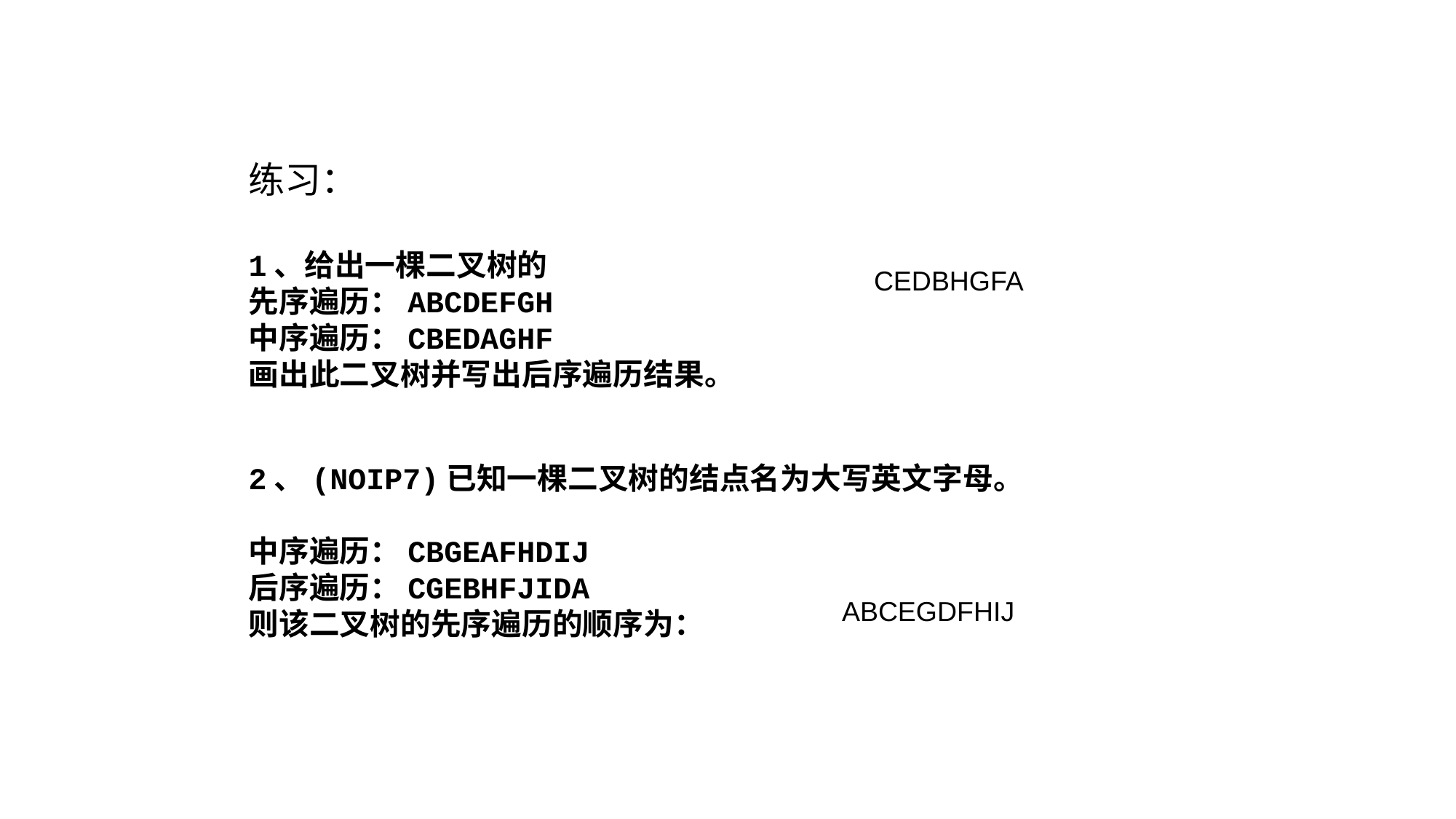

练习：
1、给出一棵二叉树的
先序遍历：ABCDEFGH
中序遍历：CBEDAGHF
画出此二叉树并写出后序遍历结果。
CEDBHGFA
2、(NOIP7)已知一棵二叉树的结点名为大写英文字母。
中序遍历：CBGEAFHDIJ
后序遍历：CGEBHFJIDA
则该二叉树的先序遍历的顺序为：
ABCEGDFHIJ